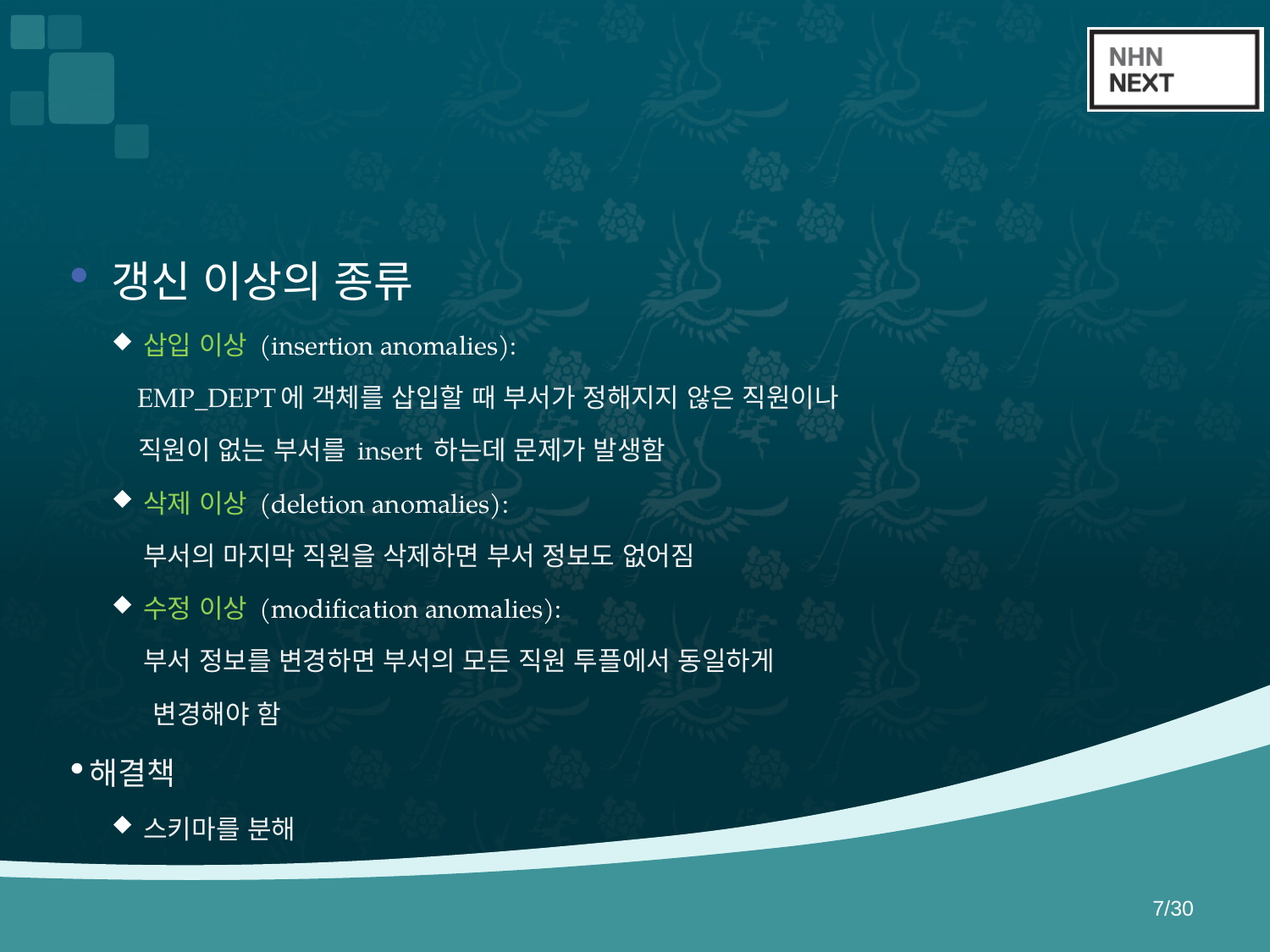

#
갱신 이상의 종류
삽입 이상 (insertion anomalies):
    EMP_DEPT에 객체를 삽입할 때 부서가 정해지지 않은 직원이나
   직원이 없는 부서를 insert 하는데 문제가 발생함
삭제 이상 (deletion anomalies):
	부서의 마지막 직원을 삭제하면 부서 정보도 없어짐
수정 이상 (modification anomalies):
	부서 정보를 변경하면 부서의 모든 직원 투플에서 동일하게
     변경해야 함
해결책
스키마를 분해
7/30